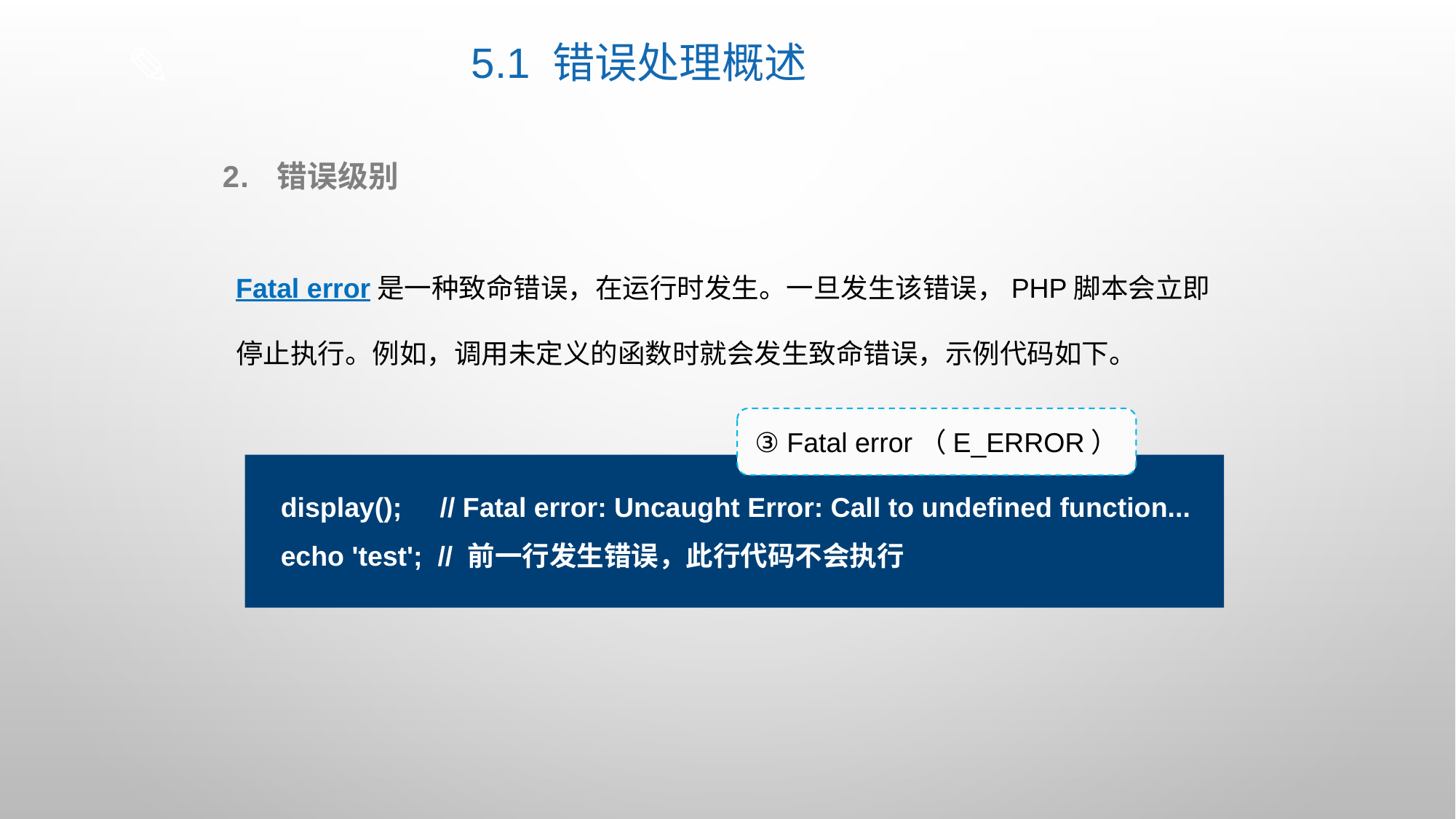

# 5.1 错误处理概述
错误级别
Fatal error是一种致命错误，在运行时发生。一旦发生该错误，PHP脚本会立即停止执行。例如，调用未定义的函数时就会发生致命错误，示例代码如下。
③ Fatal error（E_ERROR）

display();     // Fatal error: Uncaught Error: Call to undefined function...
echo 'test';  // 前一行发生错误，此行代码不会执行